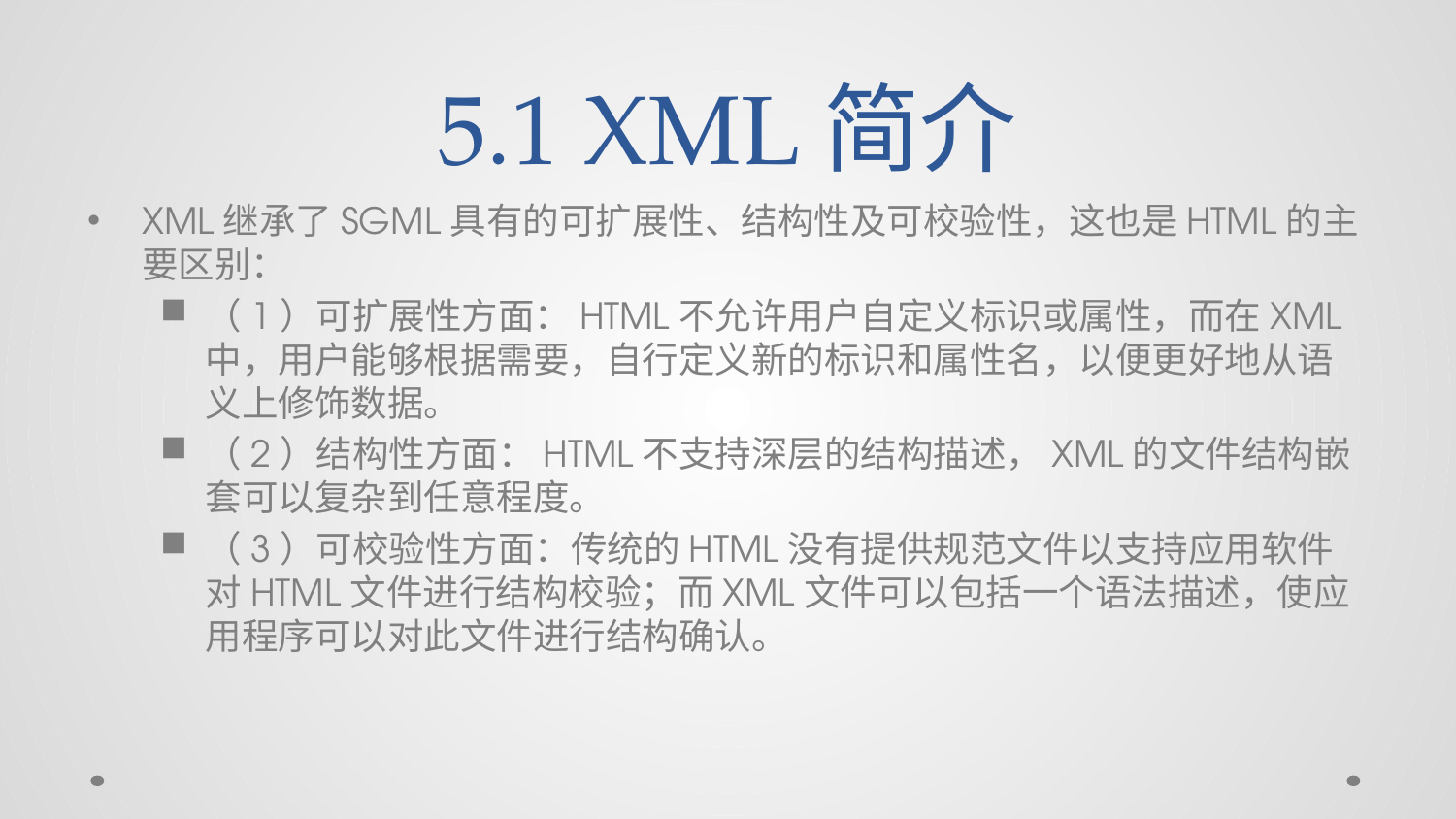

# 5.1 XML简介
XML继承了SGML具有的可扩展性、结构性及可校验性，这也是HTML的主要区别：
（1）可扩展性方面：HTML不允许用户自定义标识或属性，而在XML中，用户能够根据需要，自行定义新的标识和属性名，以便更好地从语义上修饰数据。
（2）结构性方面：HTML不支持深层的结构描述，XML的文件结构嵌套可以复杂到任意程度。
（3）可校验性方面：传统的HTML没有提供规范文件以支持应用软件对HTML文件进行结构校验；而XML文件可以包括一个语法描述，使应用程序可以对此文件进行结构确认。